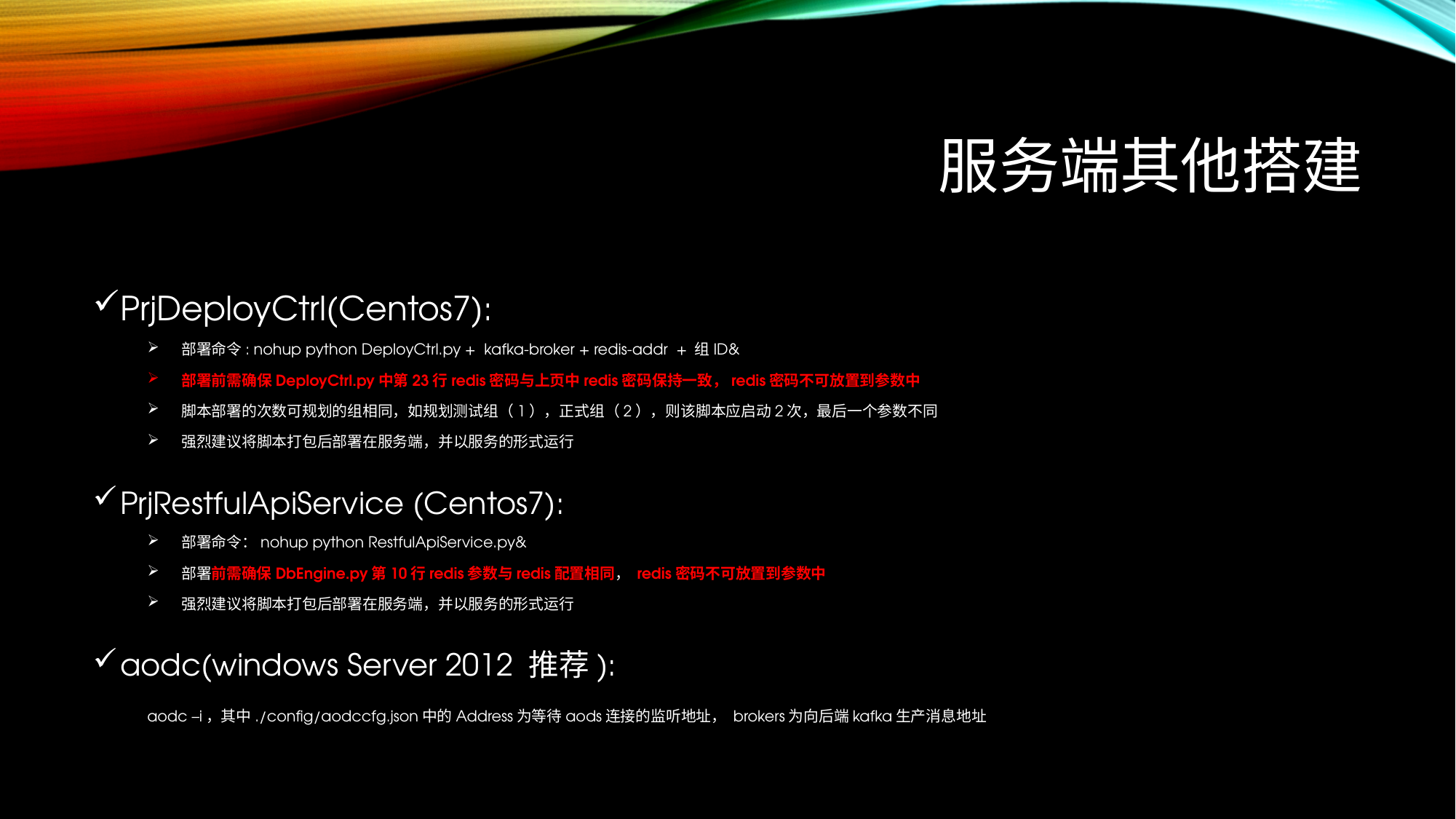

# 服务端其他搭建
PrjDeployCtrl(Centos7):
部署命令: nohup python DeployCtrl.py +  kafka-broker + redis-addr  + 组ID&
部署前需确保DeployCtrl.py中第23行redis密码与上页中redis密码保持一致，redis密码不可放置到参数中
脚本部署的次数可规划的组相同，如规划测试组（1），正式组（2），则该脚本应启动2次，最后一个参数不同
强烈建议将脚本打包后部署在服务端，并以服务的形式运行
PrjRestfulApiService (Centos7):
部署命令：nohup python RestfulApiService.py&
部署前需确保DbEngine.py第10行redis参数与redis配置相同， redis密码不可放置到参数中
强烈建议将脚本打包后部署在服务端，并以服务的形式运行
aodc(windows Server 2012 推荐):
             aodc –i，其中./config/aodccfg.json中的Address为等待aods连接的监听地址， brokers为向后端kafka生产消息地址